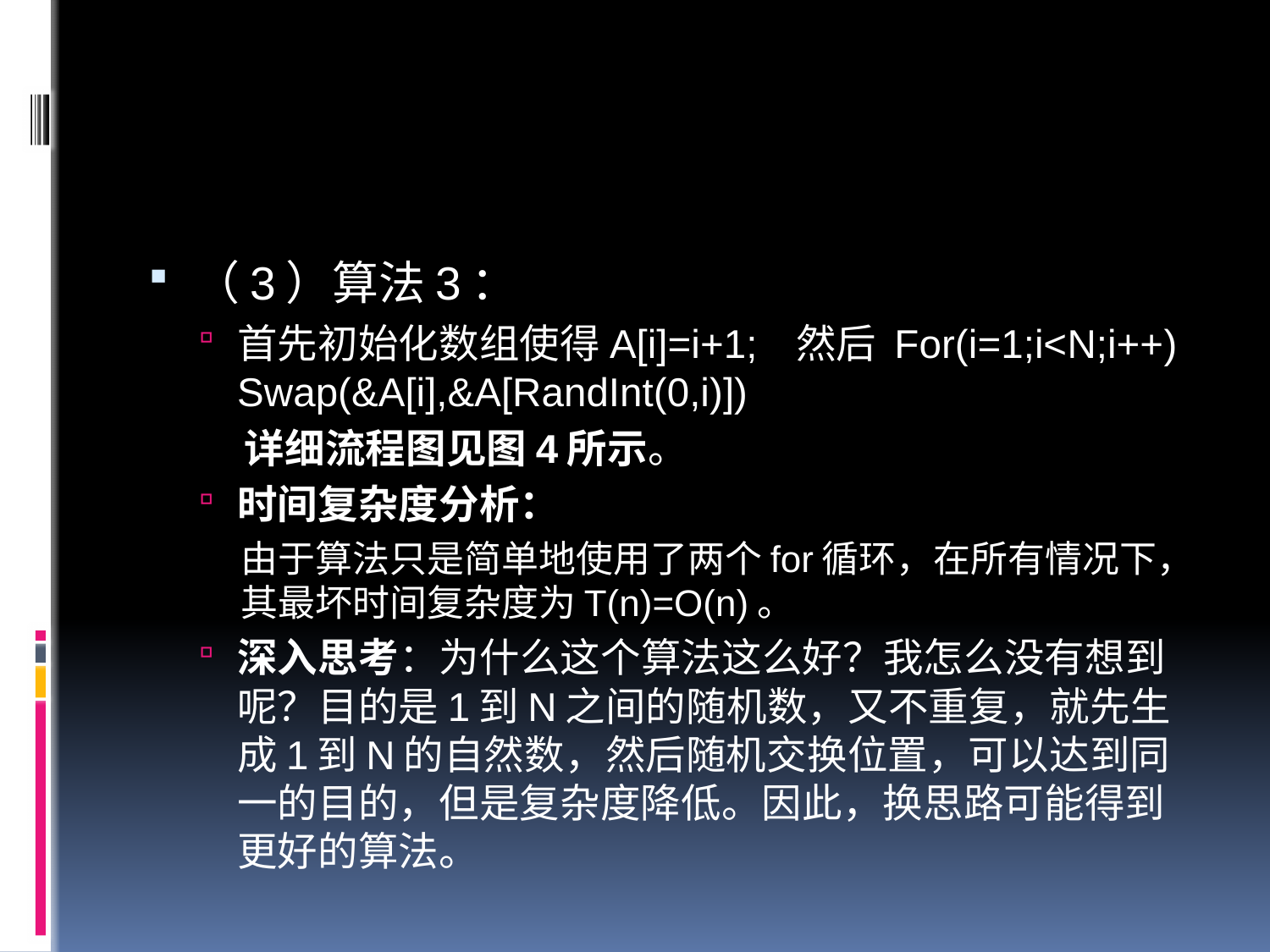

#
（3）算法3：
首先初始化数组使得A[i]=i+1;	然后 For(i=1;i<N;i++) Swap(&A[i],&A[RandInt(0,i)])
    详细流程图见图4所示。
时间复杂度分析：
由于算法只是简单地使用了两个for循环，在所有情况下，其最坏时间复杂度为T(n)=O(n)。
深入思考：为什么这个算法这么好？我怎么没有想到呢？目的是1到N之间的随机数，又不重复，就先生成1到N的自然数，然后随机交换位置，可以达到同一的目的，但是复杂度降低。因此，换思路可能得到更好的算法。